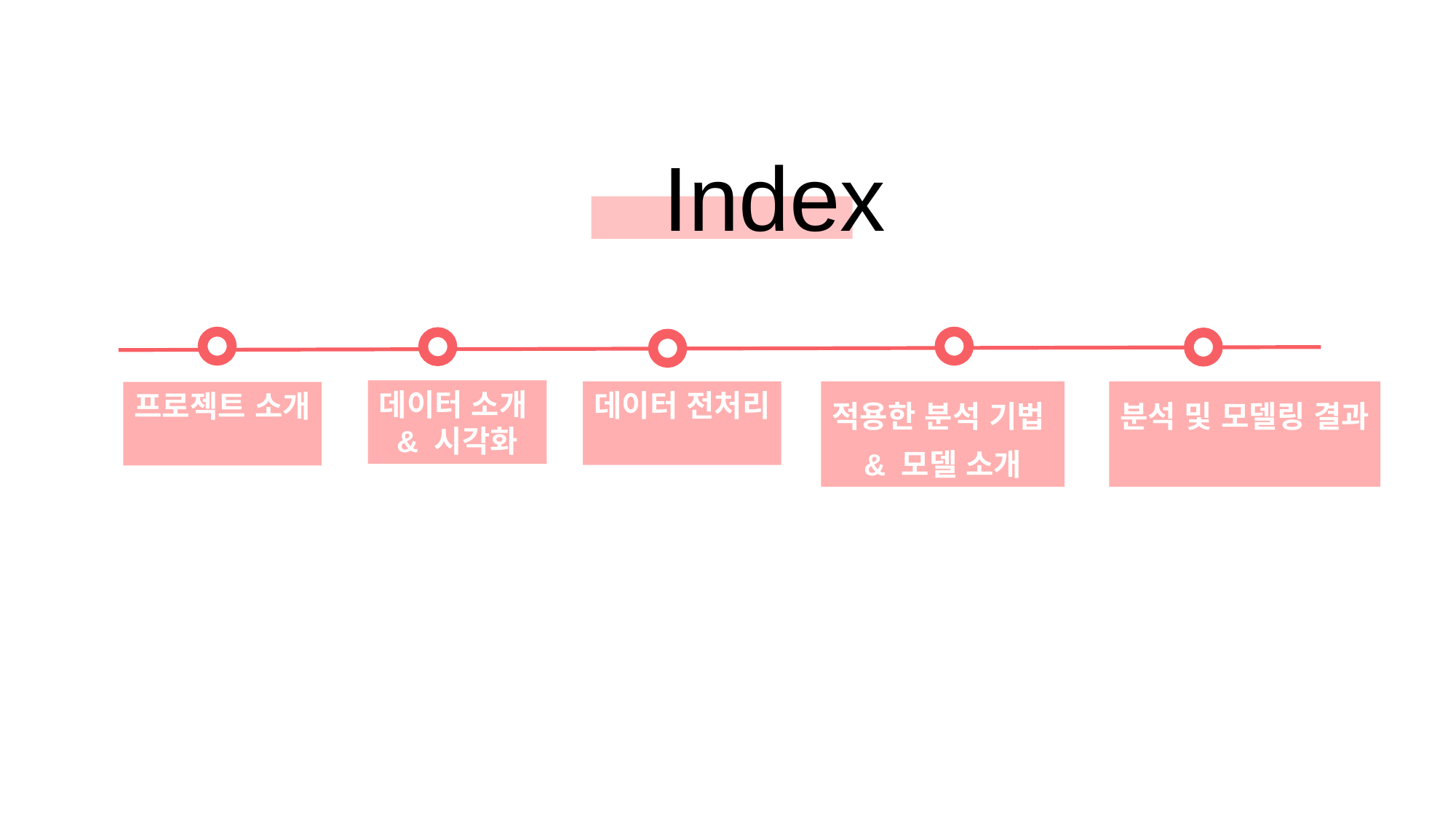

Index

데이터 소개
& 시각화
데이터 전처리

적용한 분석 기법
& 모델 소개
분석 및 모델링 결과

프로젝트 소개